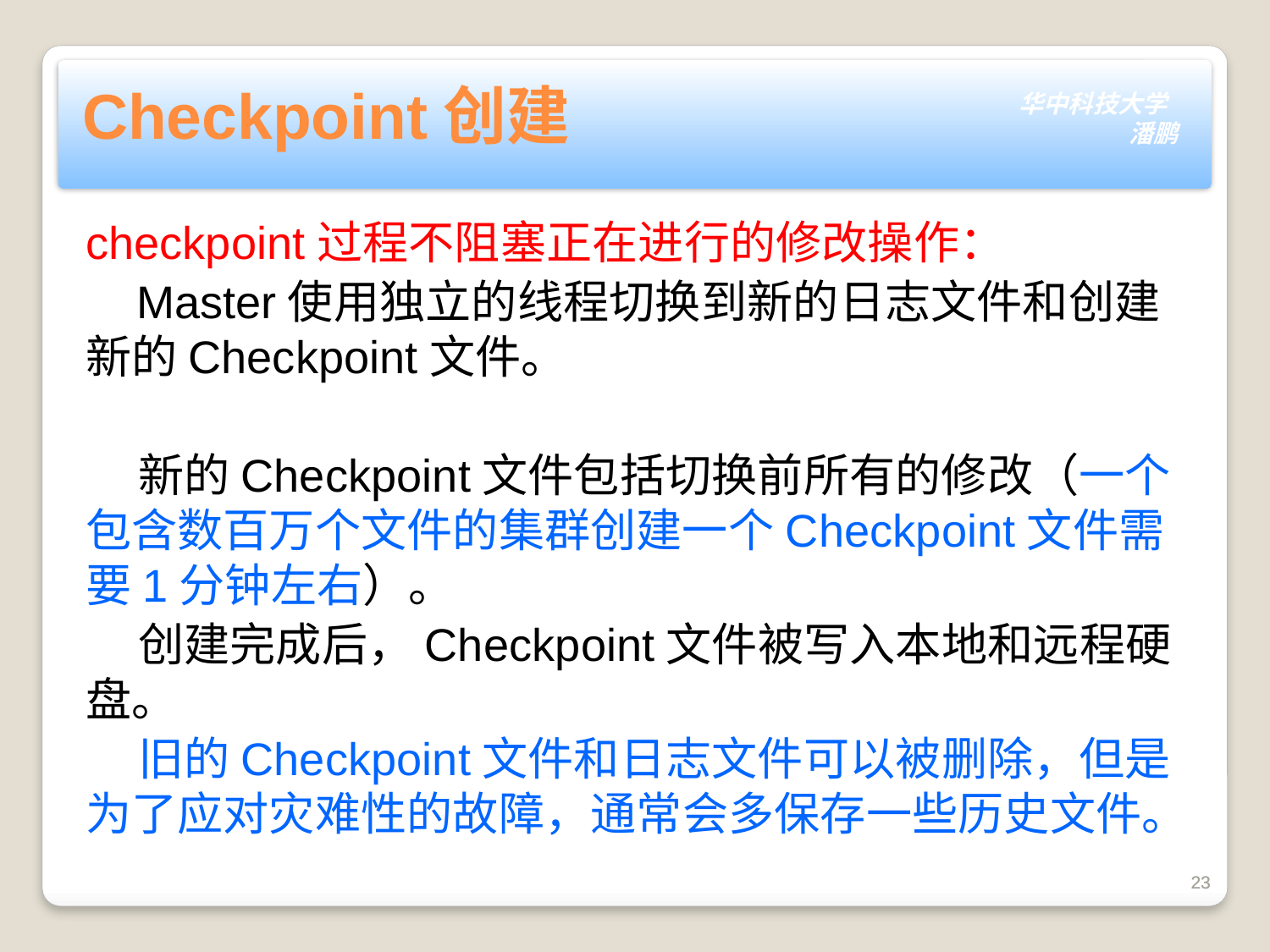

Checkpoint创建
checkpoint过程不阻塞正在进行的修改操作：
    Master使用独立的线程切换到新的日志文件和创建新的Checkpoint文件。

    新的Checkpoint文件包括切换前所有的修改（一个包含数百万个文件的集群创建一个Checkpoint文件需要1分钟左右）。
    创建完成后，Checkpoint文件被写入本地和远程硬盘。
    旧的Checkpoint文件和日志文件可以被删除，但是为了应对灾难性的故障，通常会多保存一些历史文件。
23
23